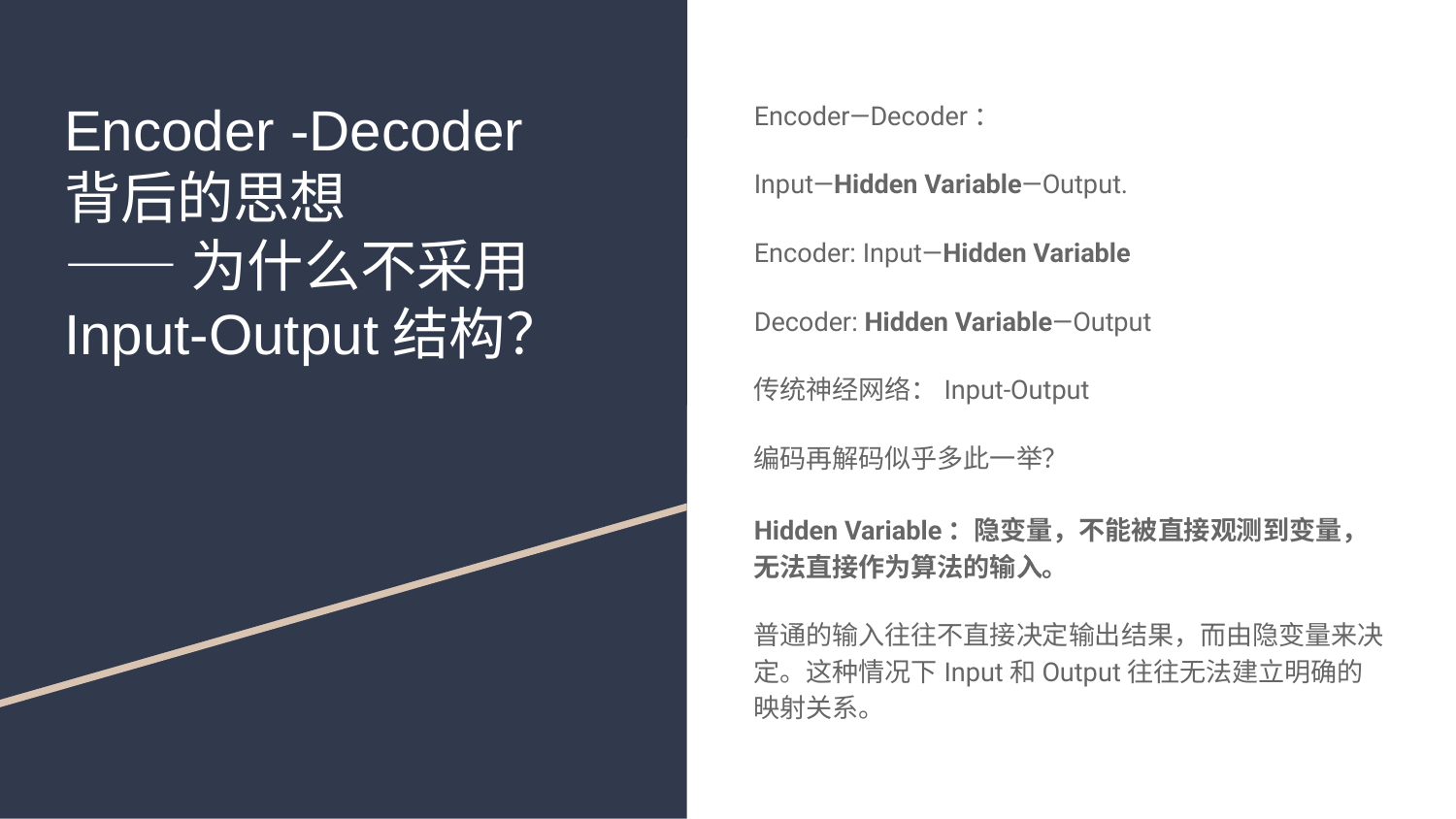

# Encoder -Decoder
背后的思想
——为什么不采用Input-Output结构？
Encoder—Decoder：
Input—Hidden Variable—Output.
Encoder: Input—Hidden Variable
Decoder: Hidden Variable—Output
传统神经网络：Input-Output
编码再解码似乎多此一举？
Hidden Variable：隐变量，不能被直接观测到变量，无法直接作为算法的输入。
普通的输入往往不直接决定输出结果，而由隐变量来决定。这种情况下Input和Output往往无法建立明确的映射关系。